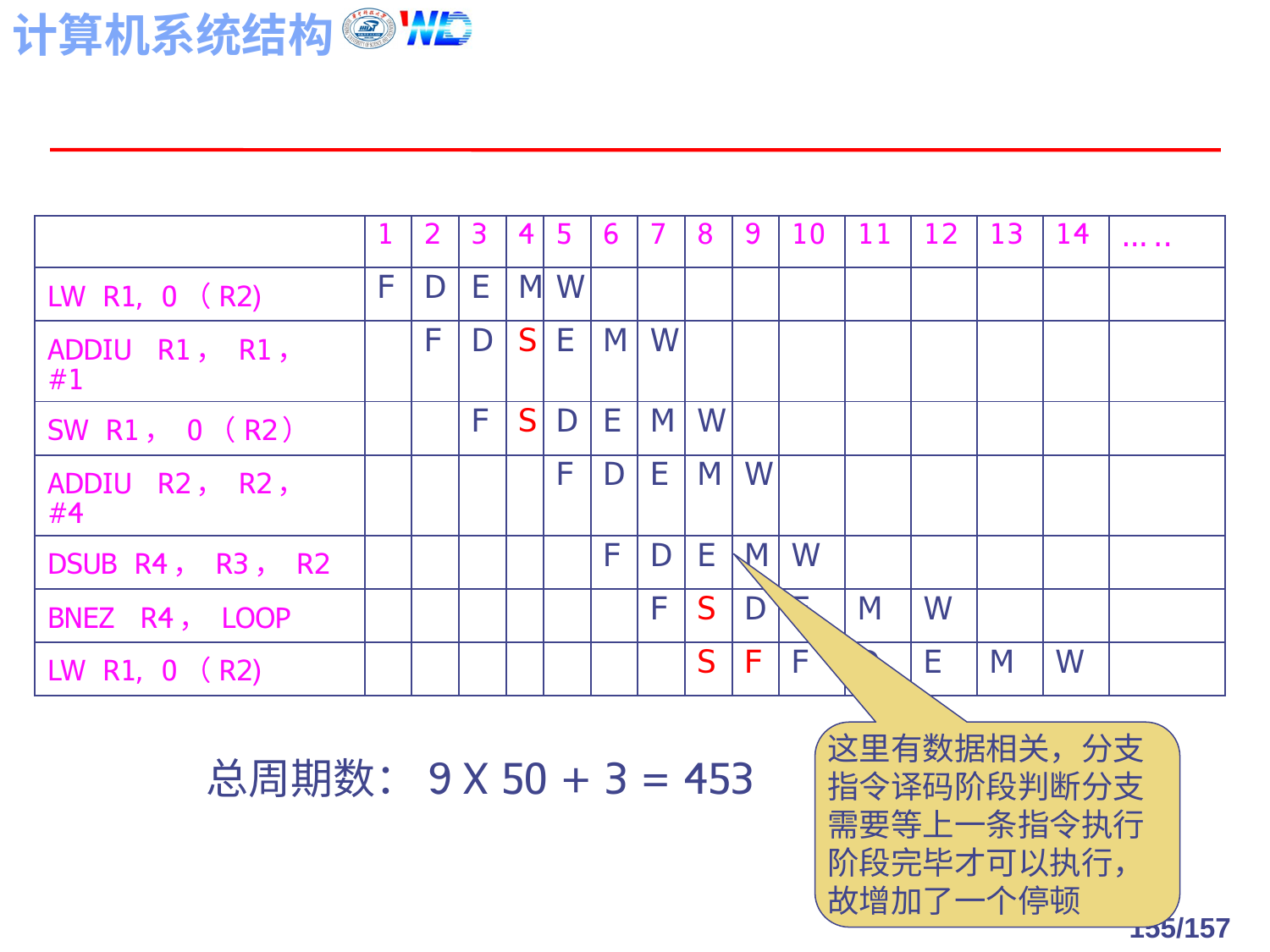

#
|  | 1 | 2 | 3 | 4 | 5 | 6 | 7 | 8 | 9 | 10 | 11 | 12 | 13 | 14 | ….. |
| --- | --- | --- | --- | --- | --- | --- | --- | --- | --- | --- | --- | --- | --- | --- | --- |
| LW R1, 0（R2) | F | D | E | M | W |  |  |  |  |  |  |  |  |  |  |
| ADDIU R1， R1， #1 |  | F | D | S | E | M | W |  |  |  |  |  |  |  |  |
| SW R1， 0（R2） |  |  | F | S | D | E | M | W |  |  |  |  |  |  |  |
| ADDIU R2， R2， #4 |  |  |  |  | F | D | E | M | W |  |  |  |  |  |  |
| DSUB R4， R3， R2 |  |  |  |  |  | F | D | E | M | W |  |  |  |  |  |
| BNEZ R4， LOOP |  |  |  |  |  |  | F | S | D | E | M | W |  |  |  |
| LW R1, 0（R2) |  |  |  |  |  |  |  | S | F | F | D | E | M | W |  |

这里有数据相关，分支指令译码阶段判断分支需要等上一条指令执行阶段完毕才可以执行，故增加了一个停顿
总周期数：9 X 50 + 3 = 453